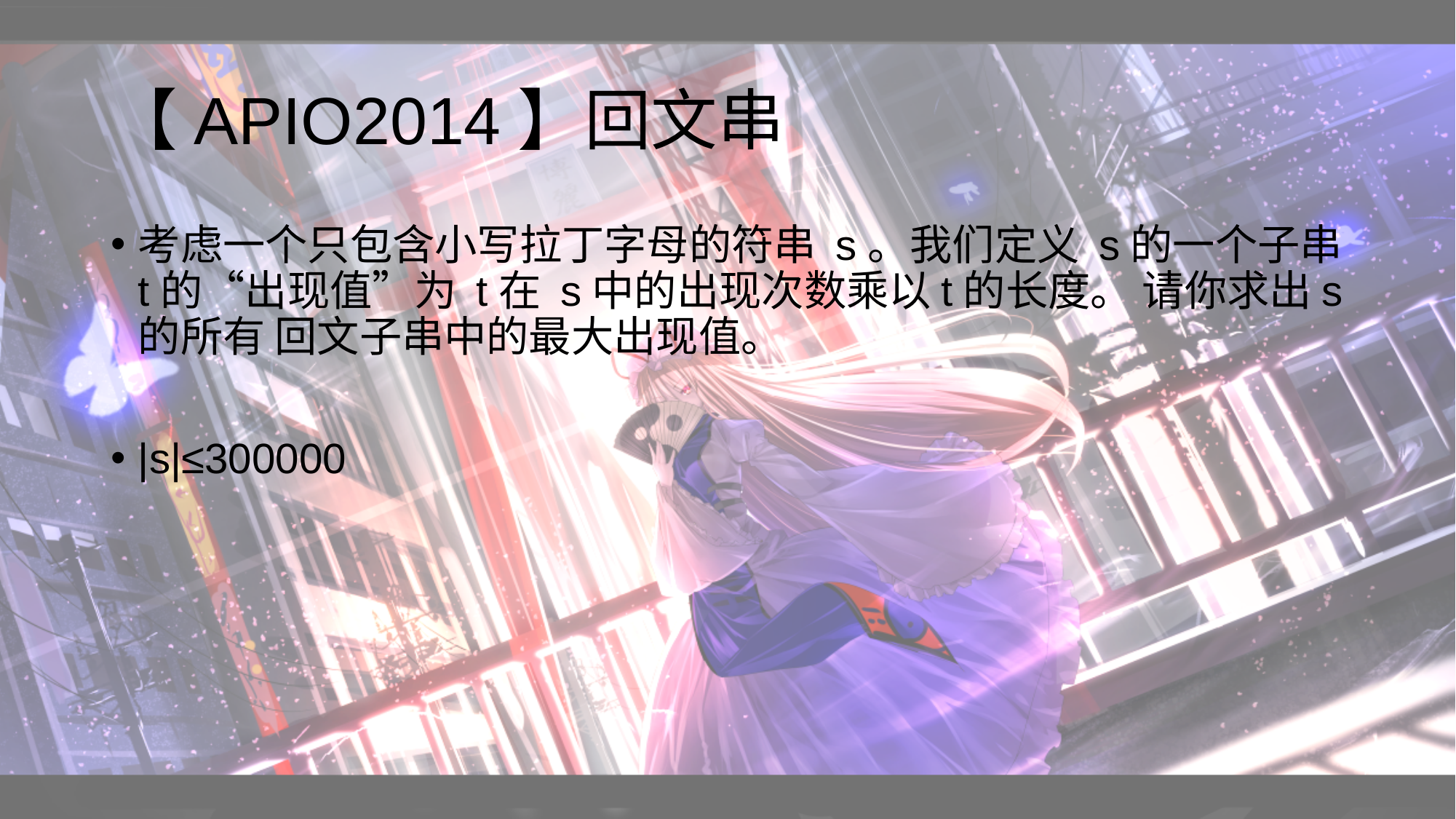

# 【APIO2014】回文串
考虑一个只包含小写拉丁字母的符串 s。我们定义 s的一个子串 t的“出现值”为 t在 s中的出现次数乘以t的长度。 请你求出s的所有 回文子串中的最大出现值。

|s|≤300000